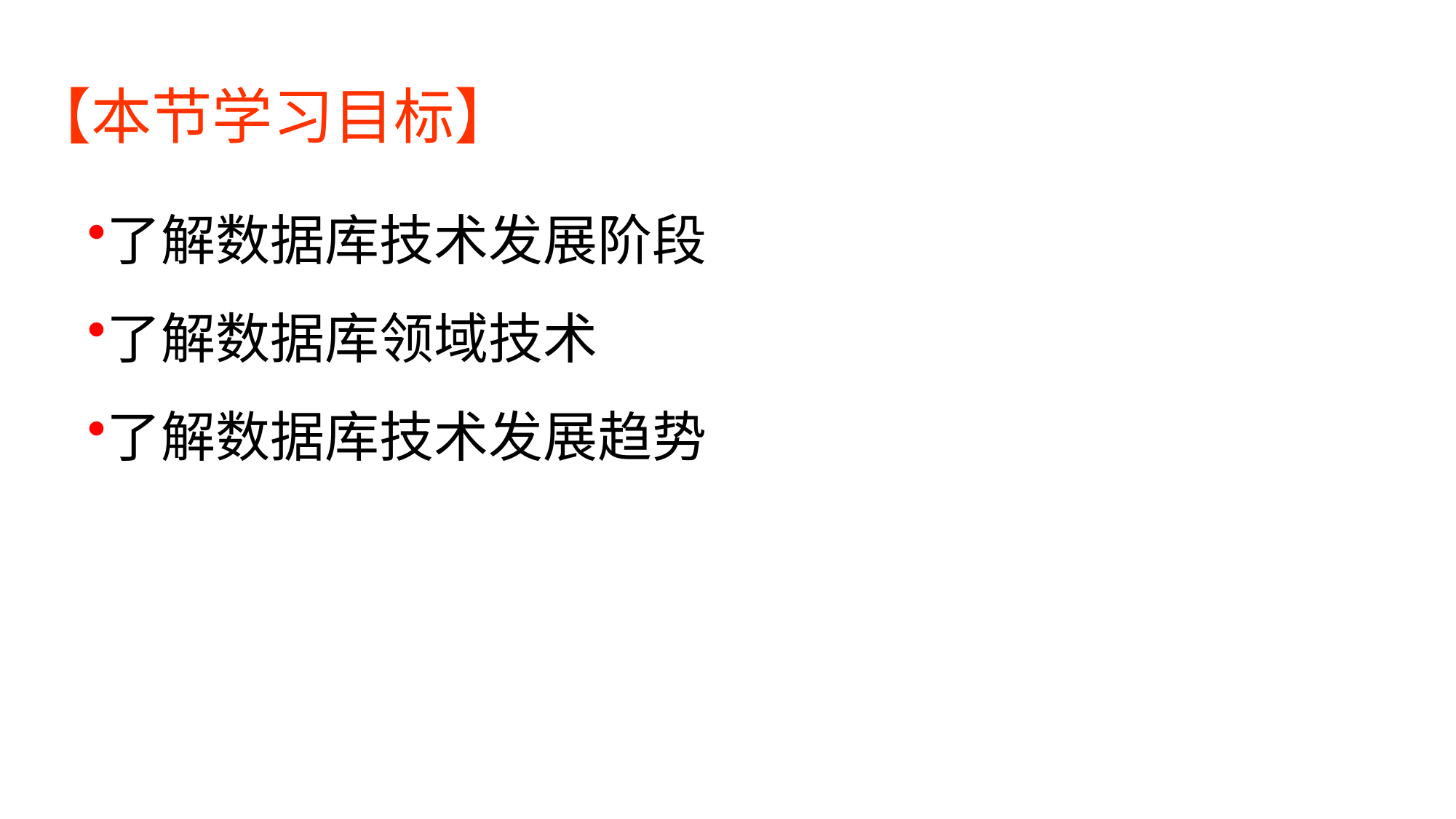

【本节学习目标】
了解数据库技术发展阶段
了解数据库领域技术
了解数据库技术发展趋势